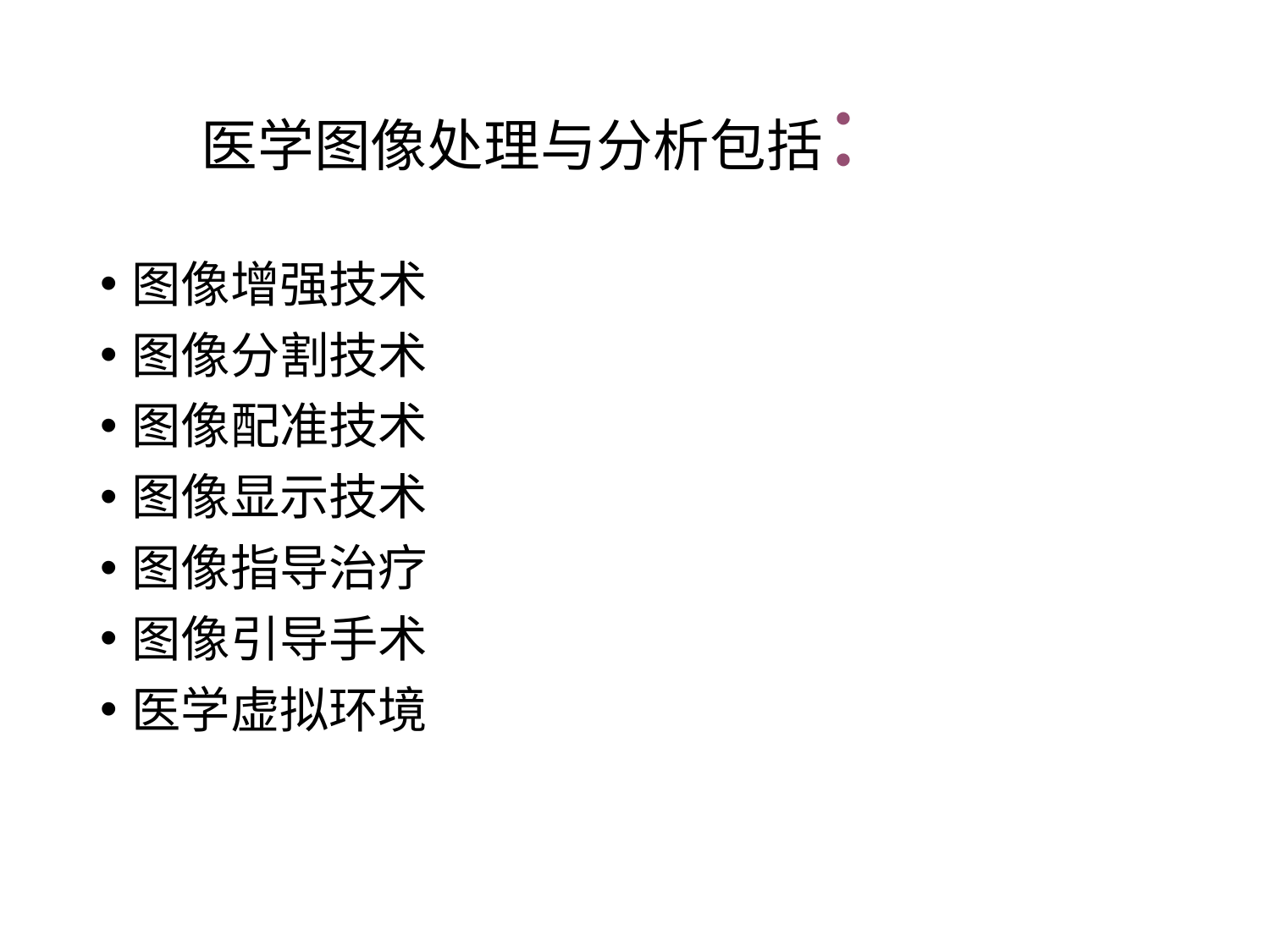

# 医学图像处理与分析包括：
图像增强技术
图像分割技术
图像配准技术
图像显示技术
图像指导治疗
图像引导手术
医学虚拟环境